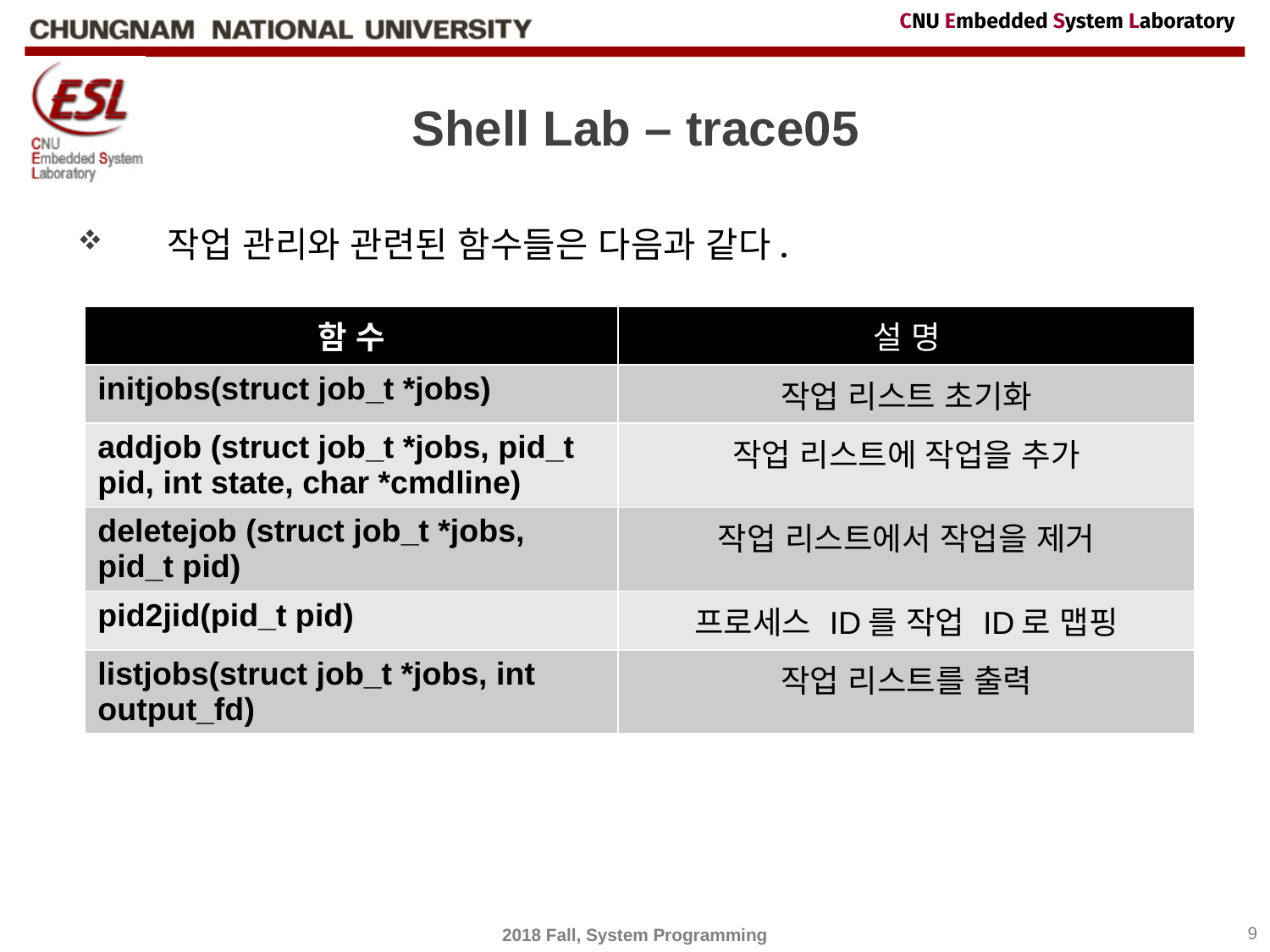

# Shell Lab – trace05
 작업 관리와 관련된 함수들은 다음과 같다.

해당 함수에 대한 자세한 동작은 코드분석을 통해 알아낼 것

| 함 수 | 설 명 |
| --- | --- |
| initjobs(struct job\_t \*jobs) | 작업 리스트 초기화 |
| addjob (struct job\_t \*jobs, pid\_t pid, int state, char \*cmdline) | 작업 리스트에 작업을 추가 |
| deletejob (struct job\_t \*jobs, pid\_t pid) | 작업 리스트에서 작업을 제거 |
| pid2jid(pid\_t pid) | 프로세스 ID를 작업 ID로 맵핑 |
| listjobs(struct job\_t \*jobs, int output\_fd) | 작업 리스트를 출력 |
2018 Fall, System Programming
9